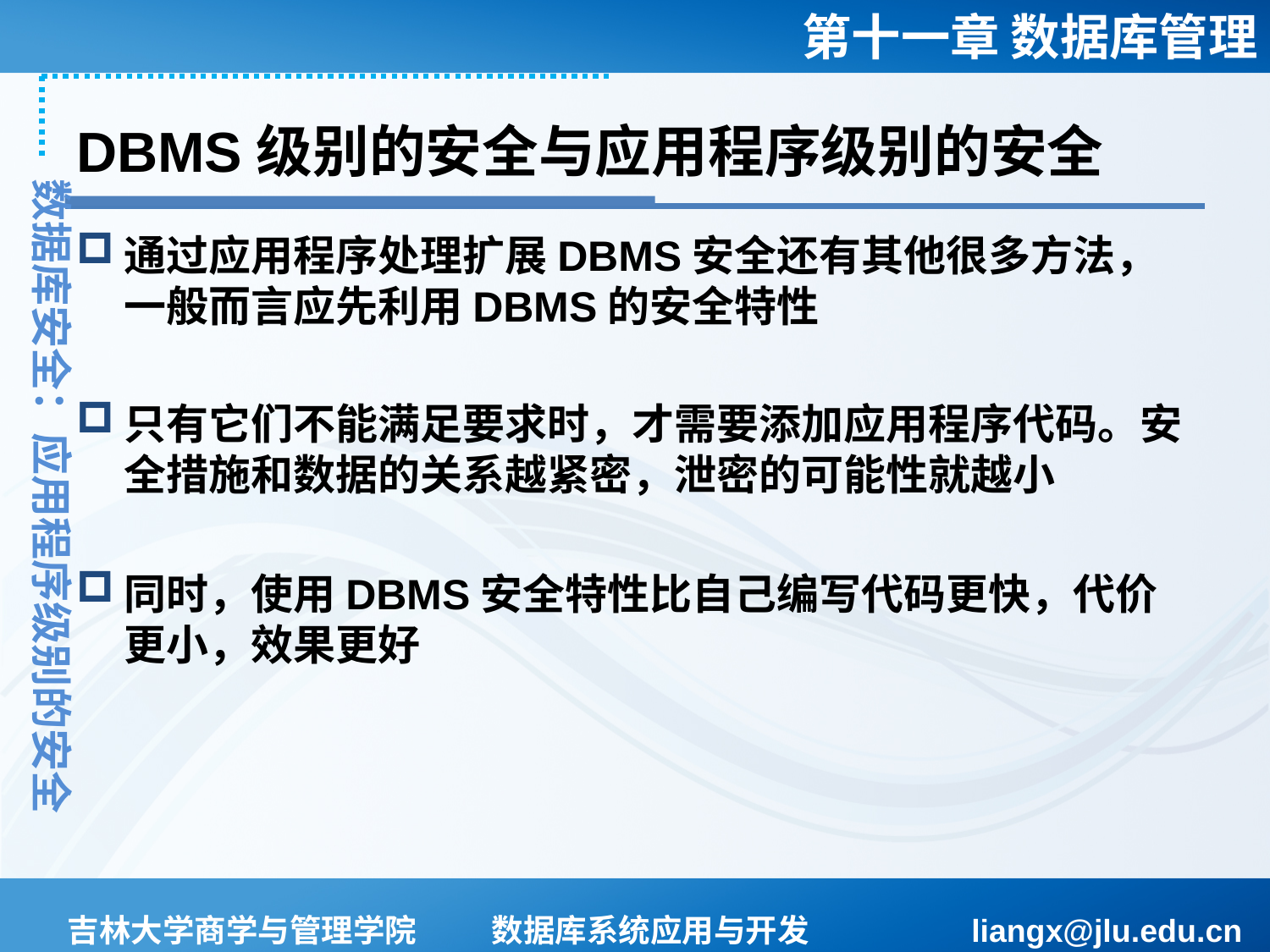

# DBMS级别的安全与应用程序级别的安全
数据库安全：应用程序级别的安全
通过应用程序处理扩展DBMS安全还有其他很多方法，一般而言应先利用DBMS的安全特性

只有它们不能满足要求时，才需要添加应用程序代码。安全措施和数据的关系越紧密，泄密的可能性就越小

同时，使用DBMS安全特性比自己编写代码更快，代价更小，效果更好